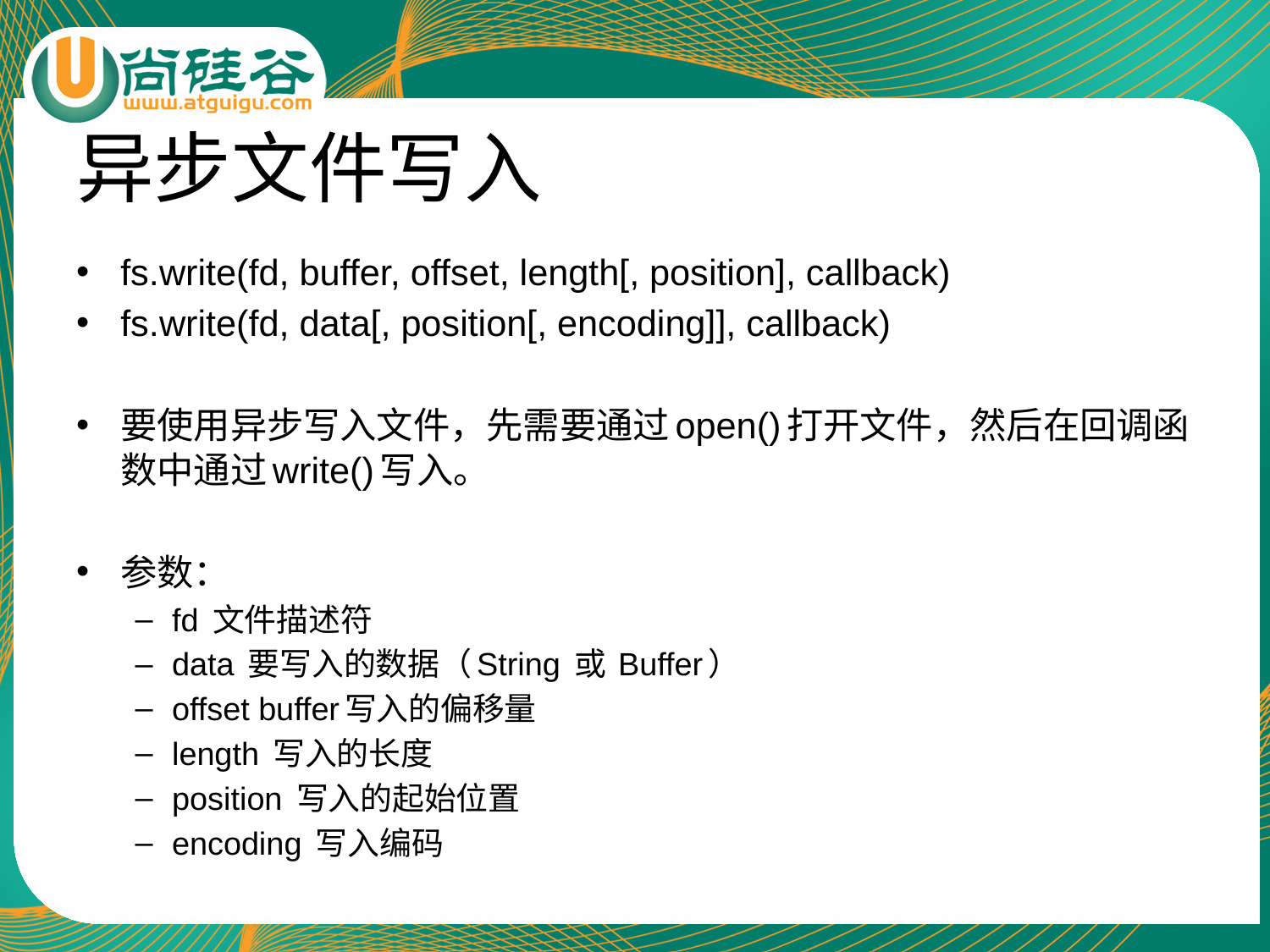

# 异步文件写入
fs.write(fd, buffer, offset, length[, position], callback)
fs.write(fd, data[, position[, encoding]], callback)

要使用异步写入文件，先需要通过open()打开文件，然后在回调函数中通过write()写入。

参数：
fd 文件描述符
data 要写入的数据（String 或 Buffer）
offset buffer写入的偏移量
length 写入的长度
position 写入的起始位置
encoding 写入编码